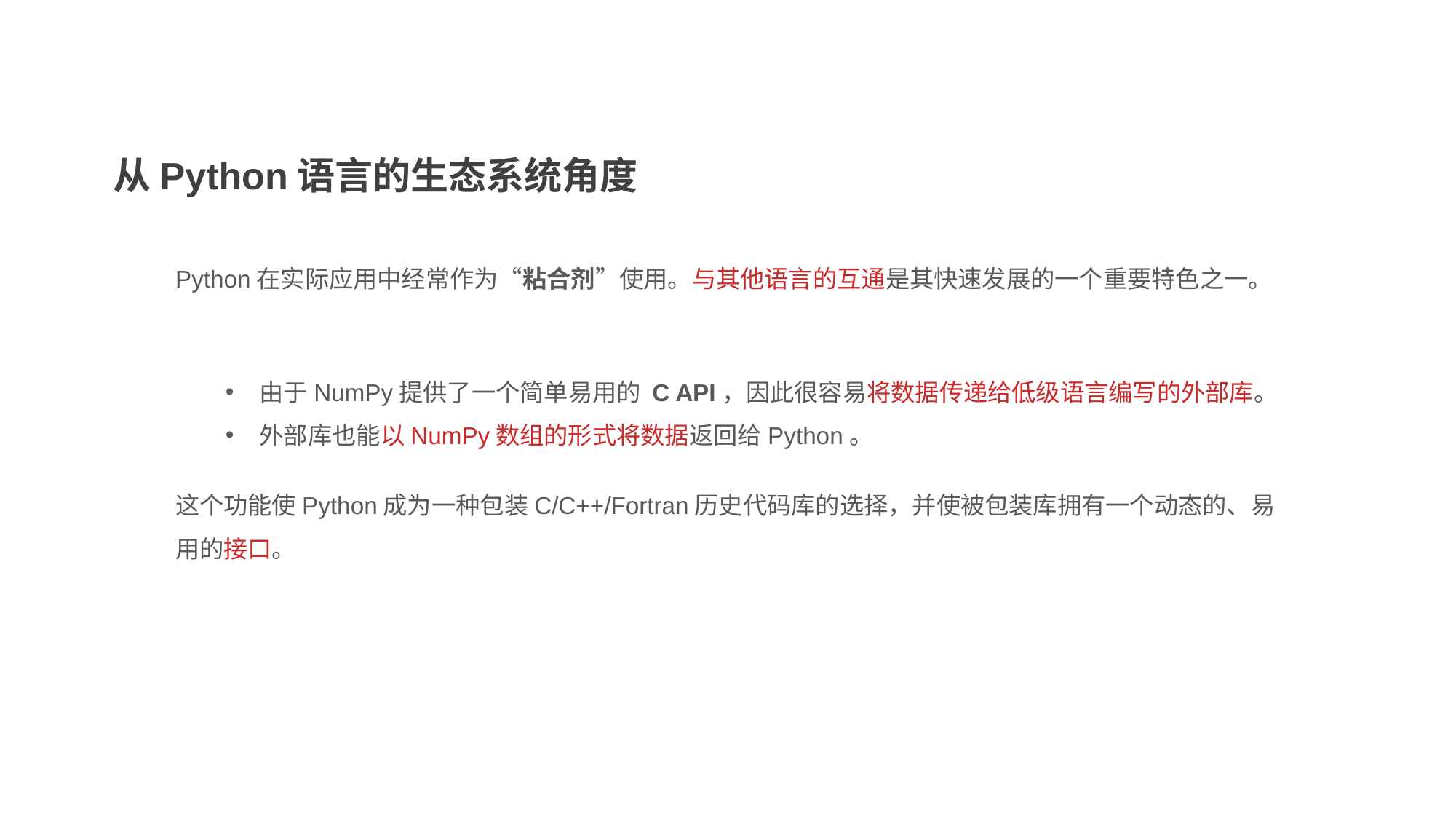

从Python语言的生态系统角度
Python在实际应用中经常作为“粘合剂”使用。与其他语言的互通是其快速发展的一个重要特色之一。
由于NumPy提供了一个简单易用的 C API，因此很容易将数据传递给低级语言编写的外部库。
外部库也能以NumPy数组的形式将数据返回给Python。
这个功能使Python成为一种包装C/C++/Fortran历史代码库的选择，并使被包装库拥有一个动态的、易用的接口。